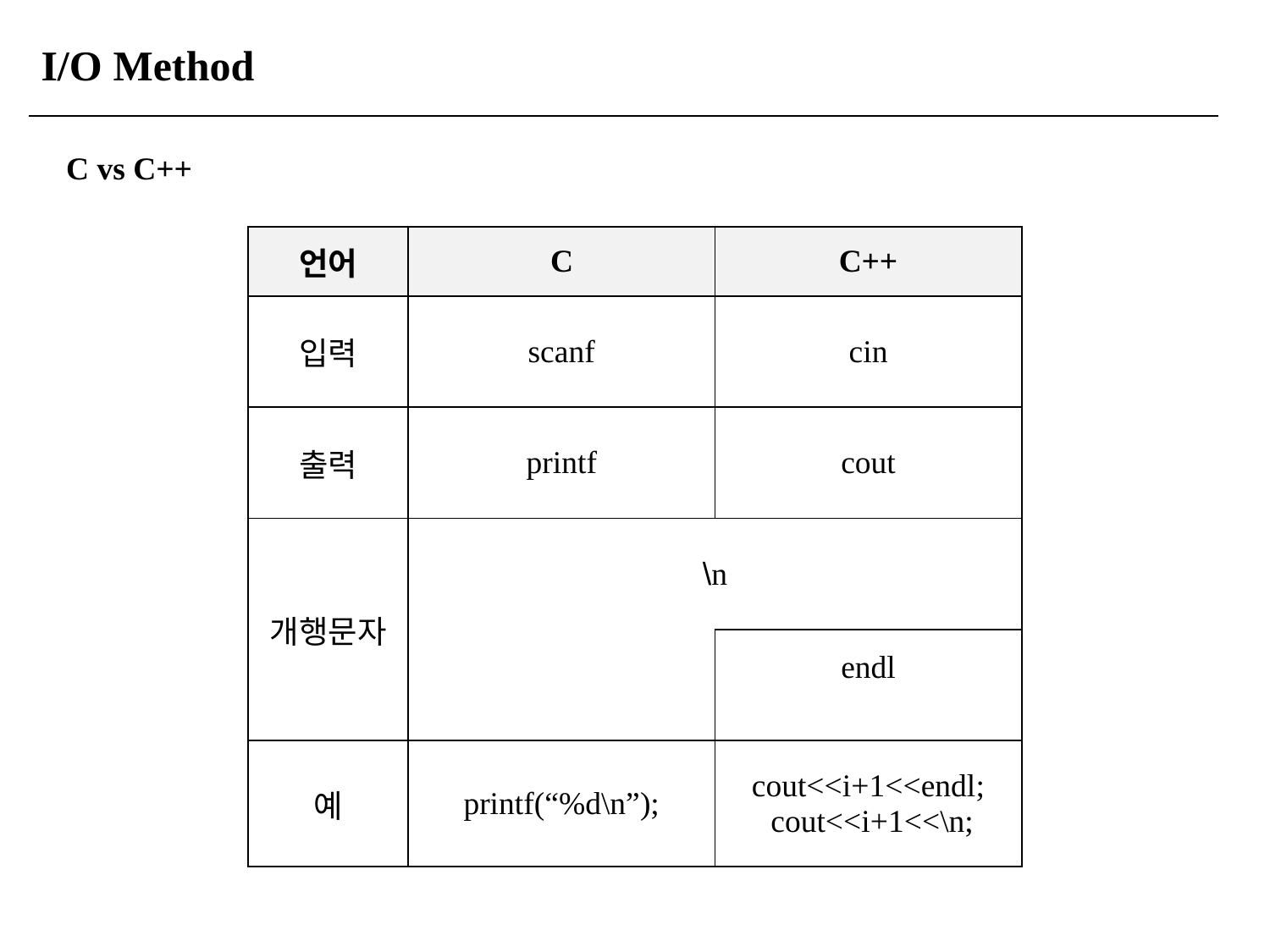

I/O Method
C vs C++
| 언어 | C | C++ |
| --- | --- | --- |
| 입력 | scanf | cin |
| 출력 | printf | cout |
| 개행문자 | \n |  |
|  |  | endl |
| 예 | printf(“%d\n”); | cout<<i+1<<endl; cout<<i+1<<\n; |